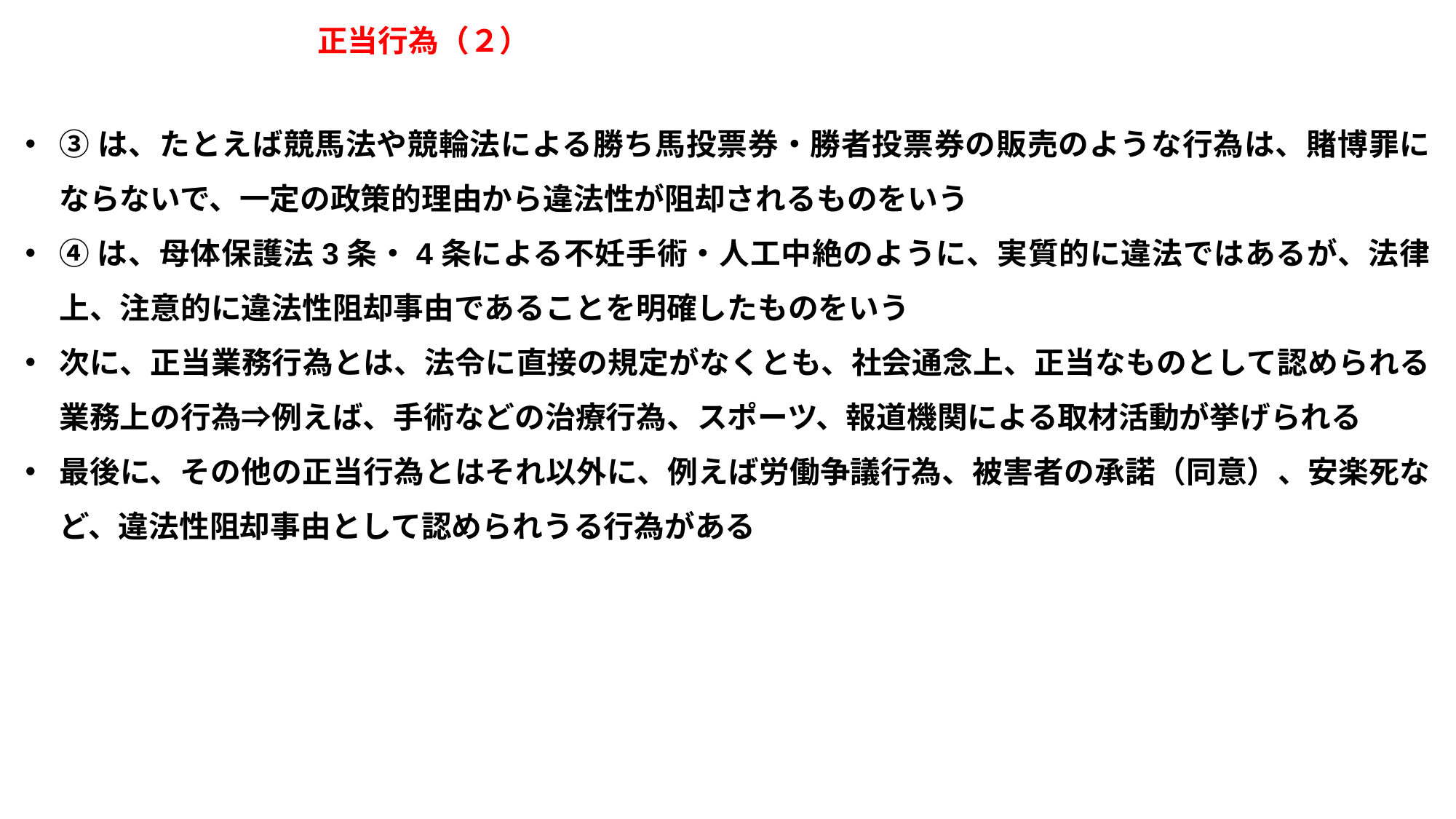

正当行為（２）
③は、たとえば競馬法や競輪法による勝ち馬投票券・勝者投票券の販売のような行為は、賭博罪にならないで、一定の政策的理由から違法性が阻却されるものをいう
④は、母体保護法3条・4条による不妊手術・人工中絶のように、実質的に違法ではあるが、法律上、注意的に違法性阻却事由であることを明確したものをいう
次に、正当業務行為とは、法令に直接の規定がなくとも、社会通念上、正当なものとして認められる業務上の行為⇒例えば、手術などの治療行為、スポーツ、報道機関による取材活動が挙げられる
最後に、その他の正当行為とはそれ以外に、例えば労働争議行為、被害者の承諾（同意）、安楽死など、違法性阻却事由として認められうる行為がある